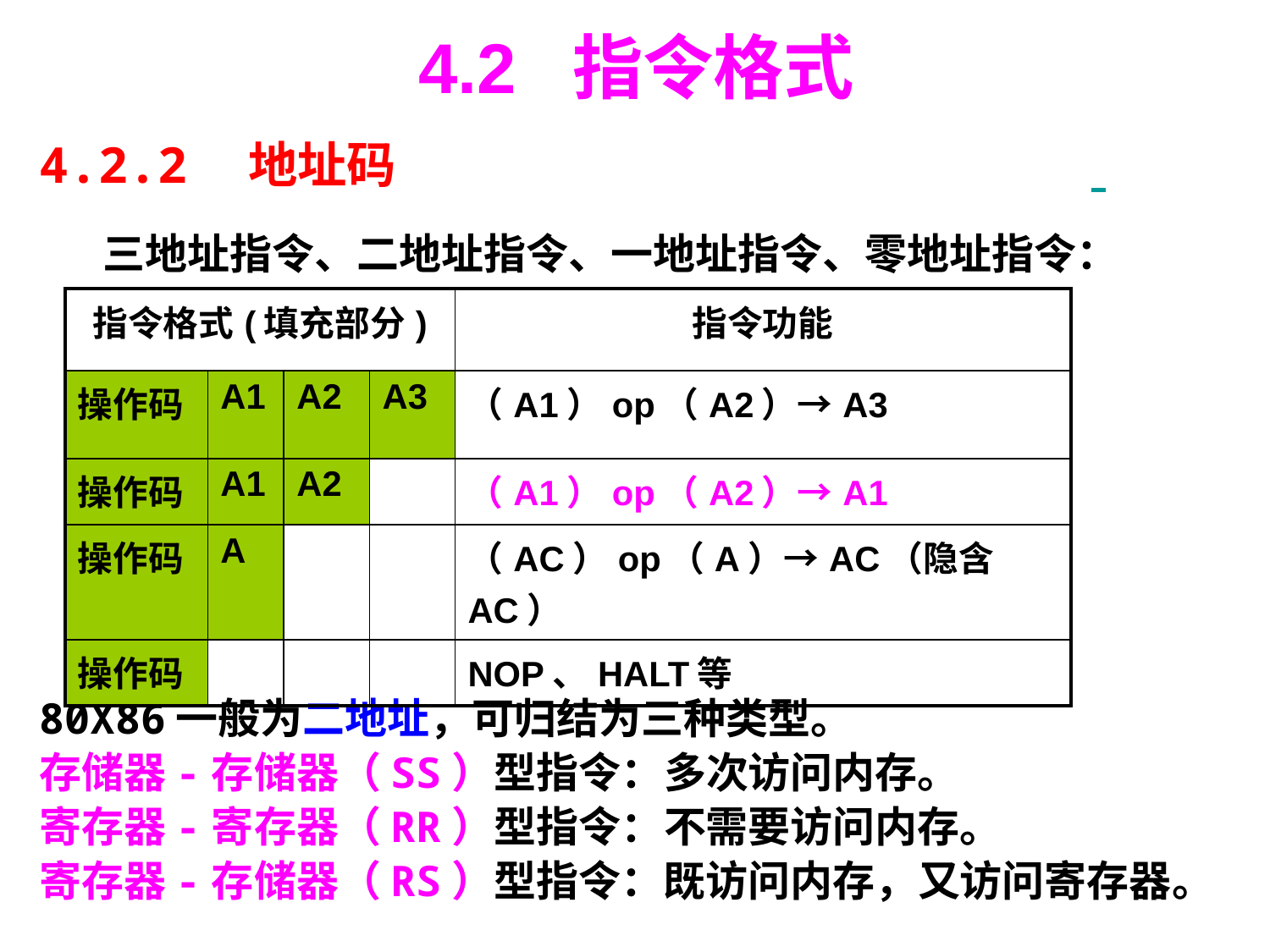

# 4.2  指令格式
4.2.2　地址码
　三地址指令、二地址指令、一地址指令、零地址指令：

80X86一般为二地址，可归结为三种类型。
存储器-存储器（SS）型指令：多次访问内存。
寄存器-寄存器（RR）型指令：不需要访问内存。
寄存器-存储器（RS）型指令：既访问内存，又访问寄存器。
| 指令格式(填充部分) |  |  |  | 指令功能 |
| --- | --- | --- | --- | --- |
| 操作码 | A1 | A2 | A3 | （A1）op（A2）→A3 |
| 操作码 | A1 | A2 |  | （A1）op（A2）→A1 |
| 操作码 | A |  |  | （AC）op（A）→AC（隐含AC） |
| 操作码 |  |  |  | NOP、HALT等 |